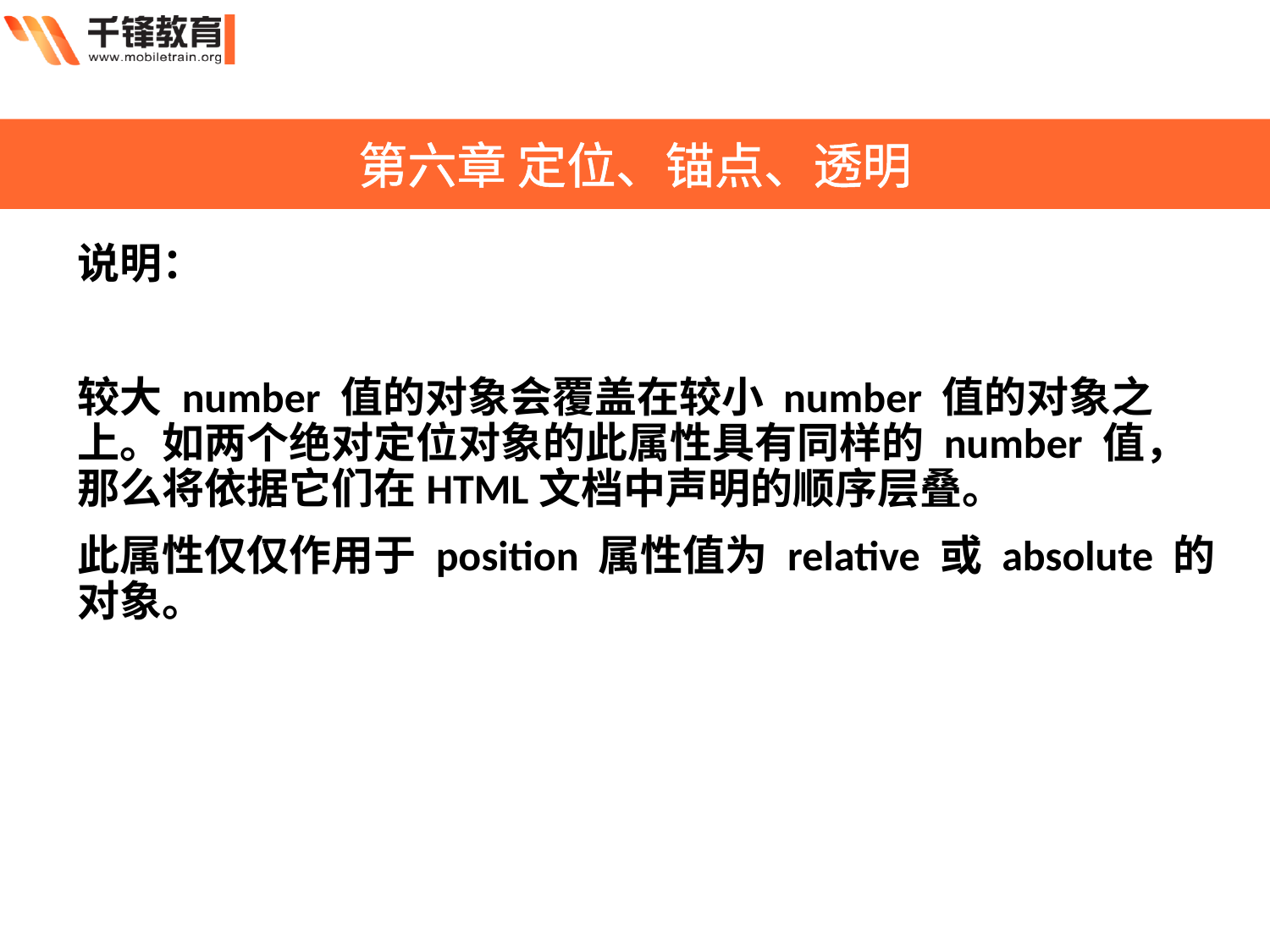

第六章 定位、锚点、透明
说明：

较大 number 值的对象会覆盖在较小 number 值的对象之上。如两个绝对定位对象的此属性具有同样的 number 值，那么将依据它们在HTML文档中声明的顺序层叠。
此属性仅仅作用于 position 属性值为 relative 或 absolute 的对象。